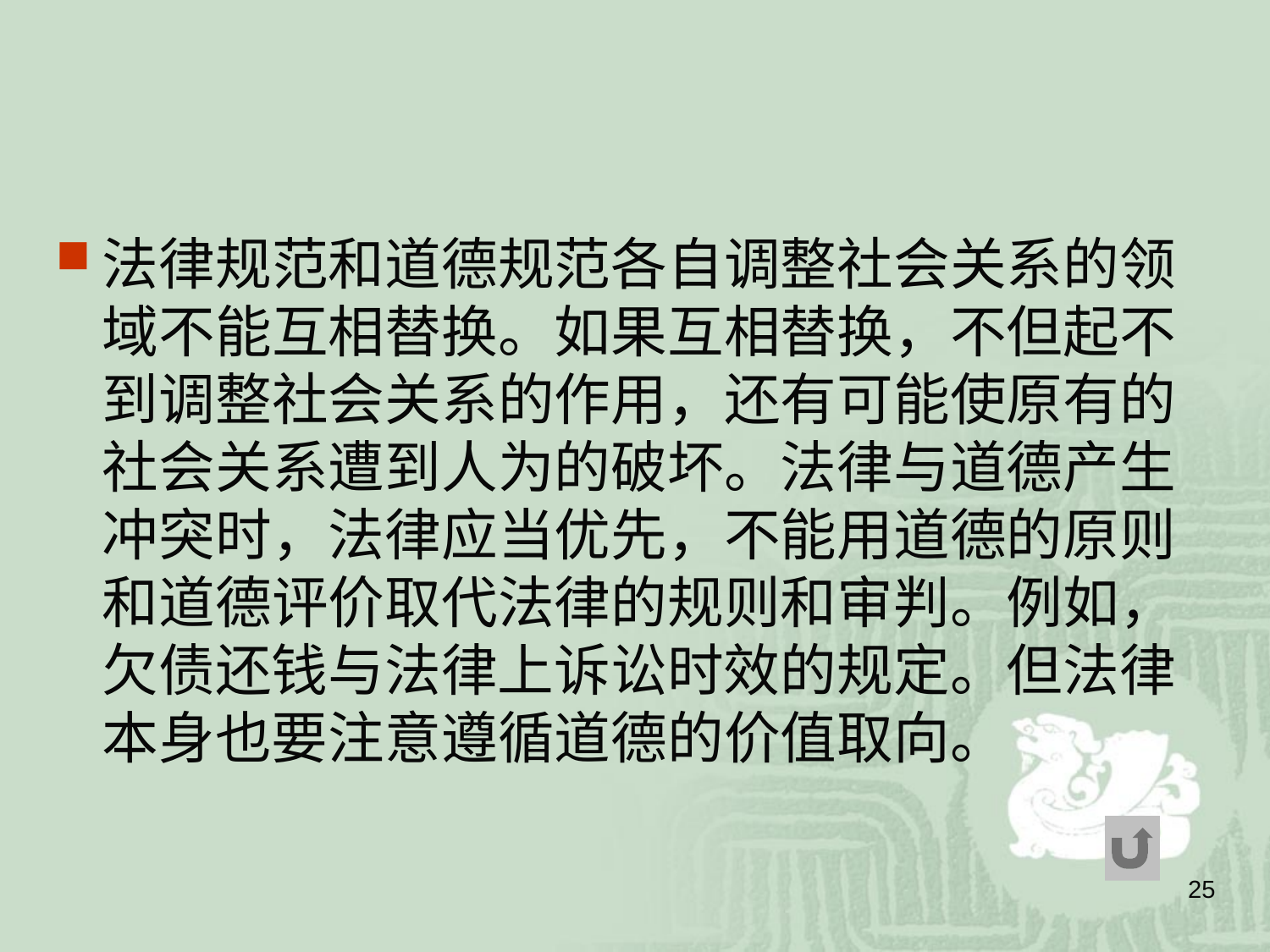

#
法律规范和道德规范各自调整社会关系的领域不能互相替换。如果互相替换，不但起不到调整社会关系的作用，还有可能使原有的社会关系遭到人为的破坏。法律与道德产生冲突时，法律应当优先，不能用道德的原则和道德评价取代法律的规则和审判。例如，欠债还钱与法律上诉讼时效的规定。但法律本身也要注意遵循道德的价值取向。

25